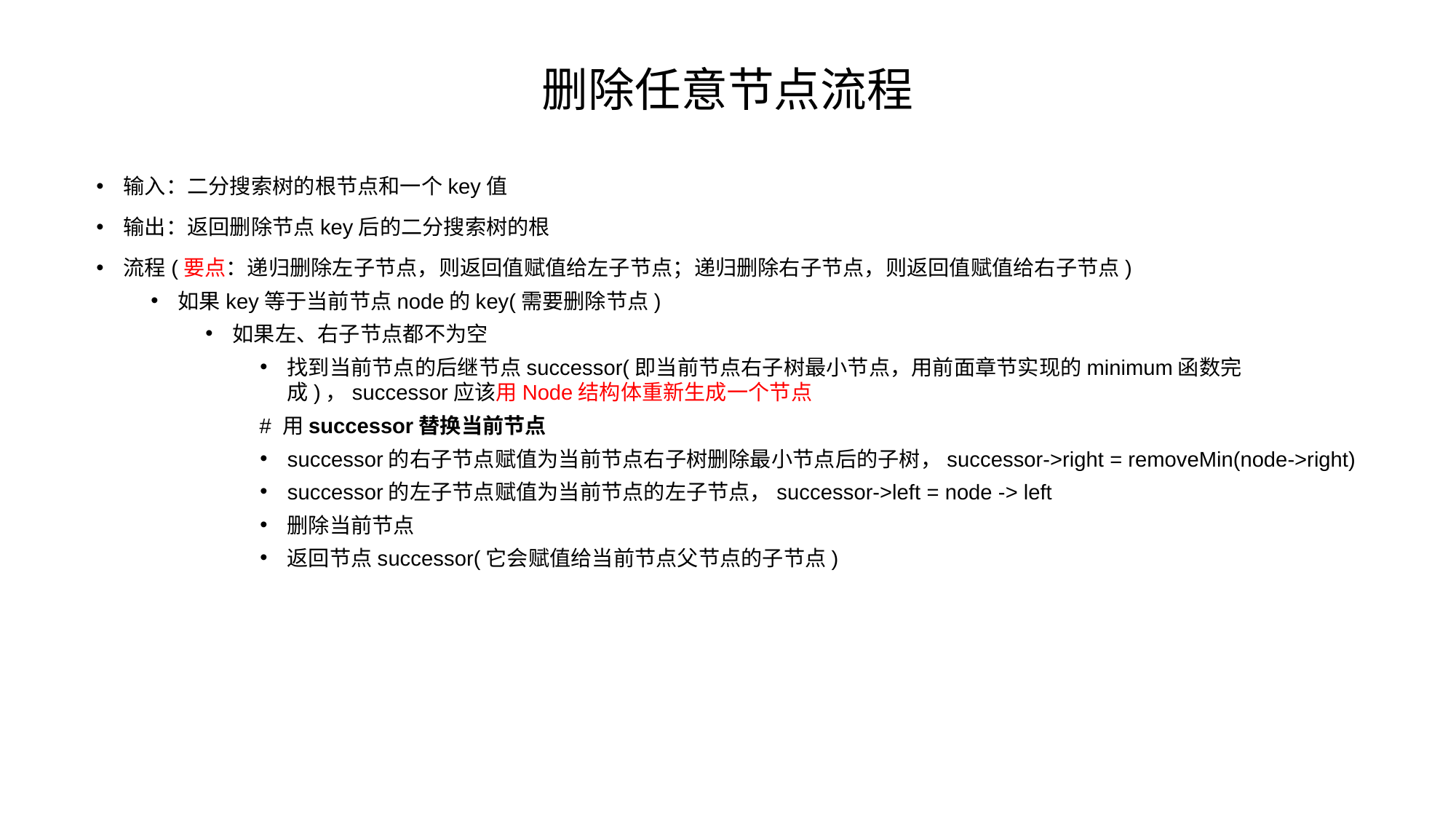

# 删除任意节点流程
输入：二分搜索树的根节点和一个key值
输出：返回删除节点key后的二分搜索树的根
流程(要点：递归删除左子节点，则返回值赋值给左子节点；递归删除右子节点，则返回值赋值给右子节点)
如果key等于当前节点node的key(需要删除节点)
如果左、右子节点都不为空
找到当前节点的后继节点successor(即当前节点右子树最小节点，用前面章节实现的minimum函数完成)，successor应该用Node结构体重新生成一个节点
         # 用successor替换当前节点
successor的右子节点赋值为当前节点右子树删除最小节点后的子树，successor->right = removeMin(node->right)
successor的左子节点赋值为当前节点的左子节点，successor->left = node -> left
删除当前节点
返回节点successor(它会赋值给当前节点父节点的子节点)